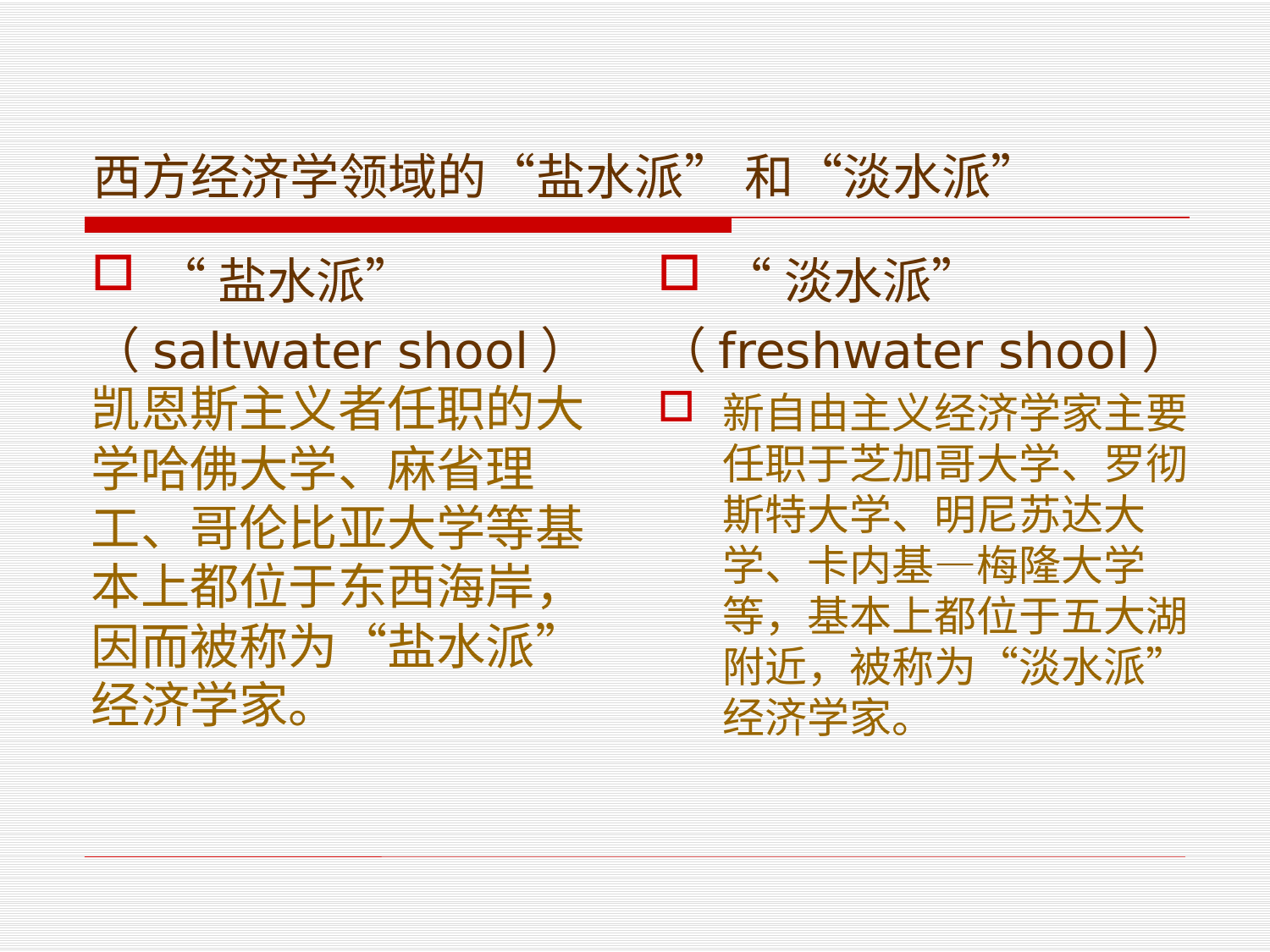

# 西方经济学领域的“盐水派” 和“淡水派”
“盐水派”
（saltwater shool）凯恩斯主义者任职的大学哈佛大学、麻省理工、哥伦比亚大学等基本上都位于东西海岸，因而被称为“盐水派”经济学家。

“淡水派”
（freshwater shool）
新自由主义经济学家主要任职于芝加哥大学、罗彻斯特大学、明尼苏达大学、卡内基—梅隆大学等，基本上都位于五大湖附近，被称为“淡水派”经济学家。